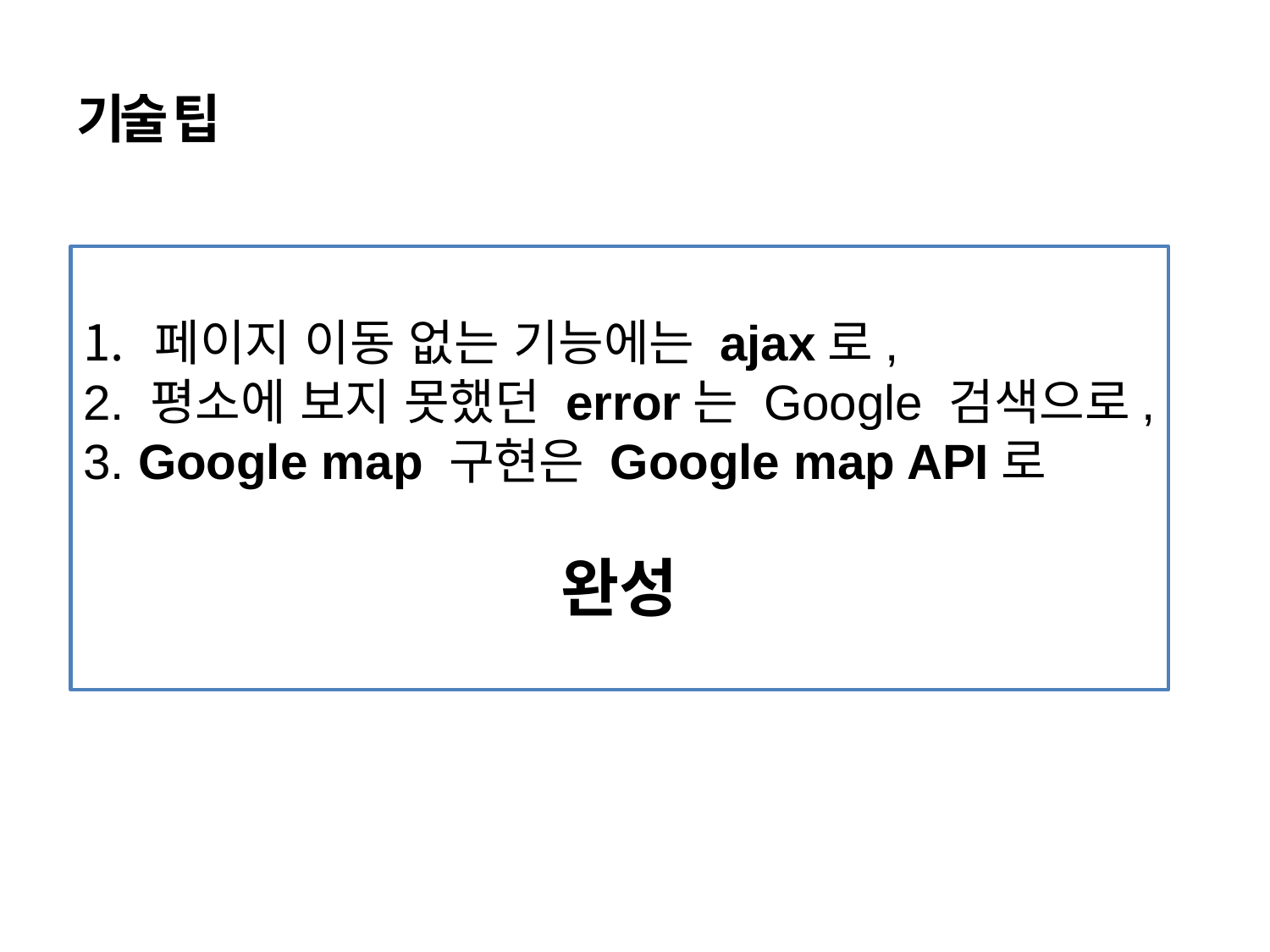

# 기술 팁

페이지 이동 없는 기능에는 ajax로,
2. 평소에 보지 못했던 error는 Google 검색으로,
3. Google map 구현은 Google map API로

완성